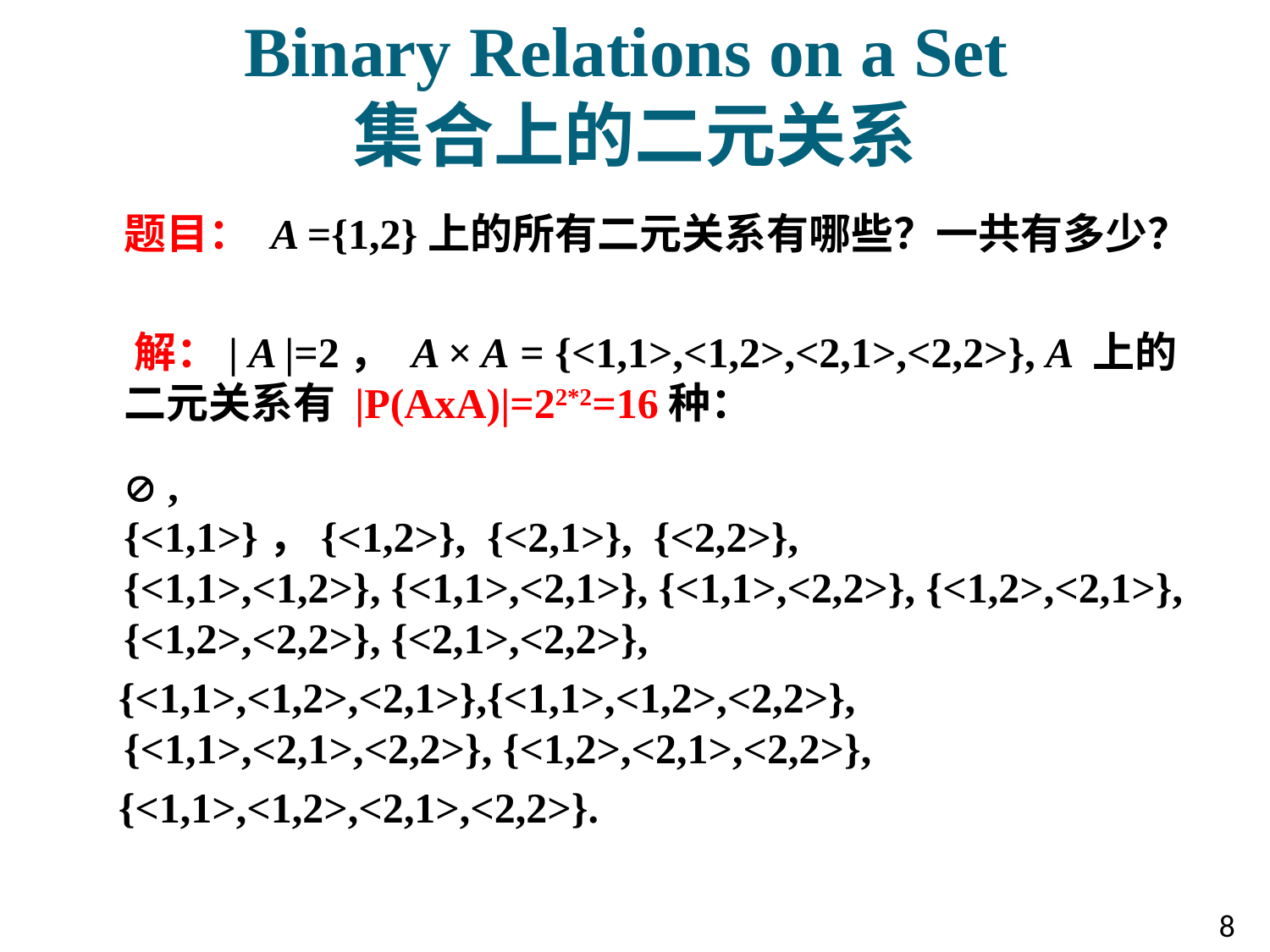

# Binary Relations on a Set 集合上的二元关系
    题目： A ={1,2}上的所有二元关系有哪些？一共有多少？

     解：| A |=2， A × A = {<1,1>,<1,2>,<2,1>,<2,2>}, A 上的二元关系有 |P(AxA)|=22*2=16种：
∅ ,
{<1,1>}，{<1,2>},  {<2,1>},  {<2,2>},
{<1,1>,<1,2>}, {<1,1>,<2,1>}, {<1,1>,<2,2>}, {<1,2>,<2,1>}, {<1,2>,<2,2>}, {<2,1>,<2,2>},
    {<1,1>,<1,2>,<2,1>},{<1,1>,<1,2>,<2,2>}, {<1,1>,<2,1>,<2,2>}, {<1,2>,<2,1>,<2,2>},
    {<1,1>,<1,2>,<2,1>,<2,2>}.